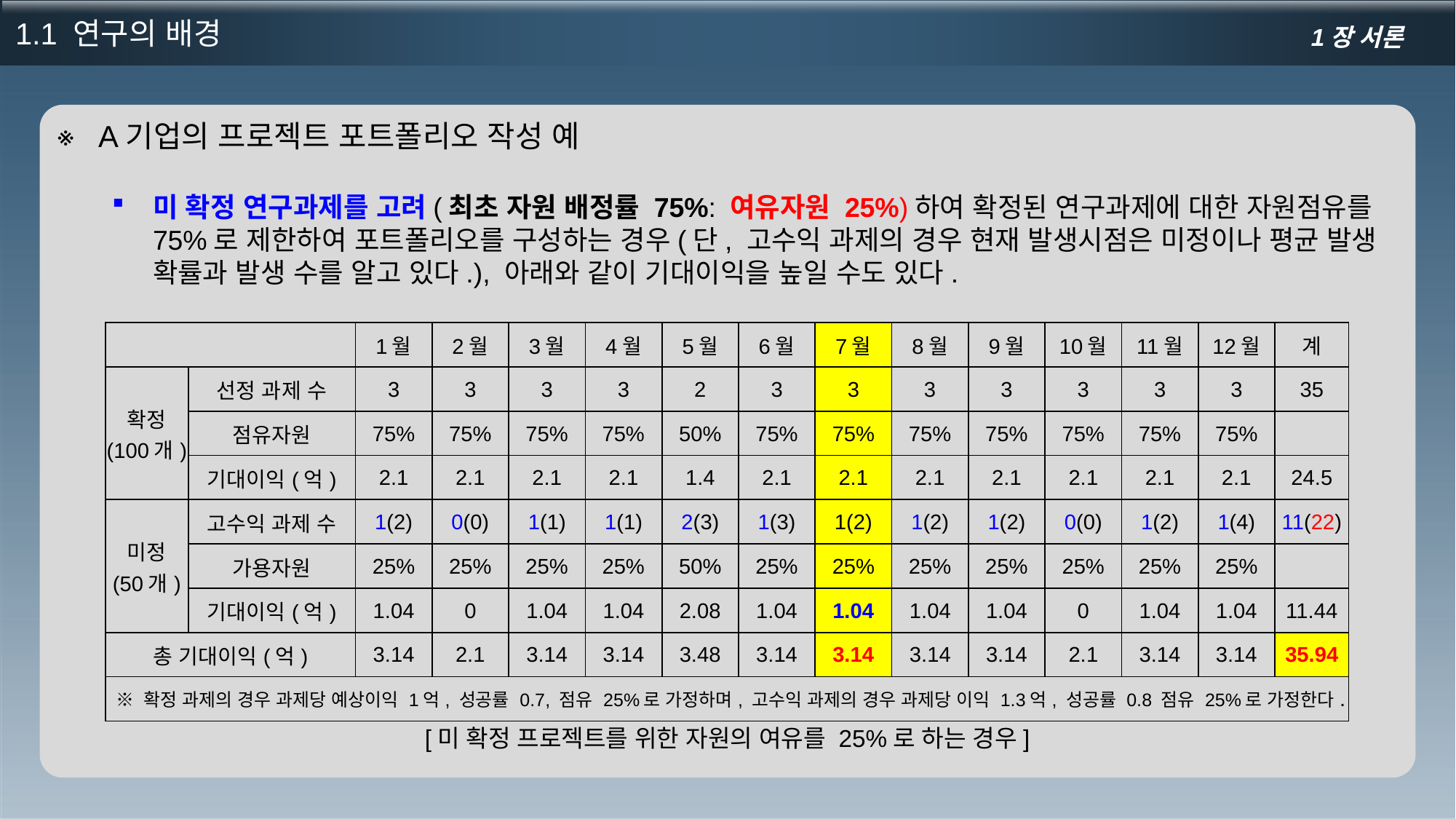

1.1 연구의 배경
1장 서론
A기업의 프로젝트 포트폴리오 작성 예

미 확정 연구과제를 고려(최초 자원 배정률 75%: 여유자원 25%)하여 확정된 연구과제에 대한 자원점유를 75%로 제한하여 포트폴리오를 구성하는 경우(단, 고수익 과제의 경우 현재 발생시점은 미정이나 평균 발생 확률과 발생 수를 알고 있다.), 아래와 같이 기대이익을 높일 수도 있다.
|  |  | 1월 | 2월 | 3월 | 4월 | 5월 | 6월 | 7월 | 8월 | 9월 | 10월 | 11월 | 12월 | 계 |
| --- | --- | --- | --- | --- | --- | --- | --- | --- | --- | --- | --- | --- | --- | --- |
| 확정 (100개) | 선정 과제 수 | 3 | 3 | 3 | 3 | 2 | 3 | 3 | 3 | 3 | 3 | 3 | 3 | 35 |
|  | 점유자원 | 75% | 75% | 75% | 75% | 50% | 75% | 75% | 75% | 75% | 75% | 75% | 75% |  |
|  | 기대이익(억) | 2.1 | 2.1 | 2.1 | 2.1 | 1.4 | 2.1 | 2.1 | 2.1 | 2.1 | 2.1 | 2.1 | 2.1 | 24.5 |
| 미정 (50개) | 고수익 과제 수 | 1(2) | 0(0) | 1(1) | 1(1) | 2(3) | 1(3) | 1(2) | 1(2) | 1(2) | 0(0) | 1(2) | 1(4) | 11(22) |
|  | 가용자원 | 25% | 25% | 25% | 25% | 50% | 25% | 25% | 25% | 25% | 25% | 25% | 25% |  |
|  | 기대이익(억) | 1.04 | 0 | 1.04 | 1.04 | 2.08 | 1.04 | 1.04 | 1.04 | 1.04 | 0 | 1.04 | 1.04 | 11.44 |
| 총 기대이익(억) |  | 3.14 | 2.1 | 3.14 | 3.14 | 3.48 | 3.14 | 3.14 | 3.14 | 3.14 | 2.1 | 3.14 | 3.14 | 35.94 |
| ※ 확정 과제의 경우 과제당 예상이익 1억, 성공률 0.7, 점유 25%로 가정하며, 고수익 과제의 경우 과제당 이익 1.3억, 성공률 0.8 점유 25%로 가정한다. |  |  |  |  |  |  |  |  |  |  |  |  |  |  |
[미 확정 프로젝트를 위한 자원의 여유를 25%로 하는 경우]